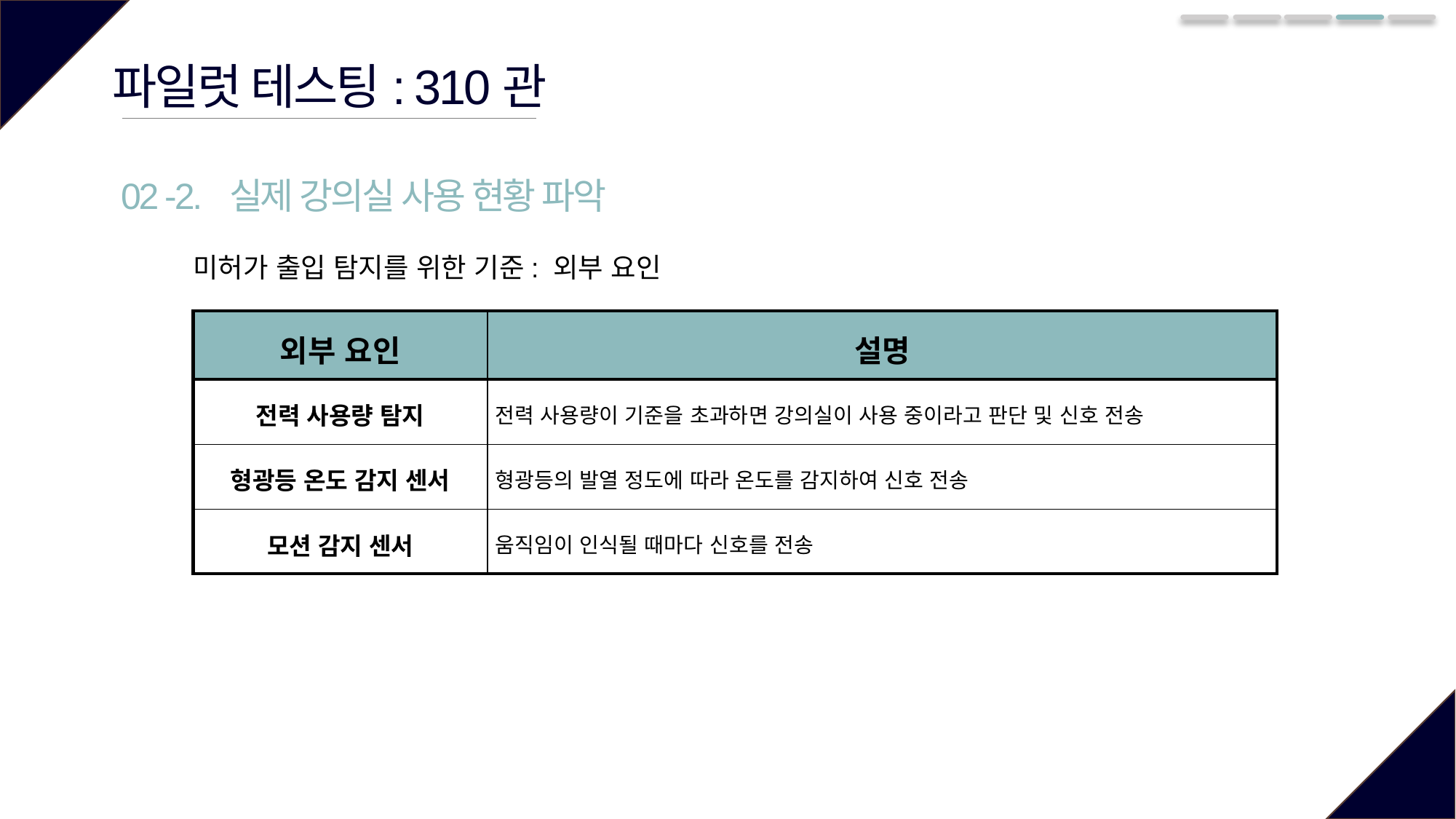

파일럿 테스팅: 310관
02 -2.  실제 강의실 사용 현황 파악
미허가 출입 탐지를 위한 기준: 외부 요인
| 외부 요인 | 설명 |
| --- | --- |
| 전력 사용량 탐지 | 전력 사용량이 기준을 초과하면 강의실이 사용 중이라고 판단 및 신호 전송 |
| 형광등 온도 감지 센서 | 형광등의 발열 정도에 따라 온도를 감지하여 신호 전송 |
| 모션 감지 센서 | 움직임이 인식될 때마다 신호를 전송 |